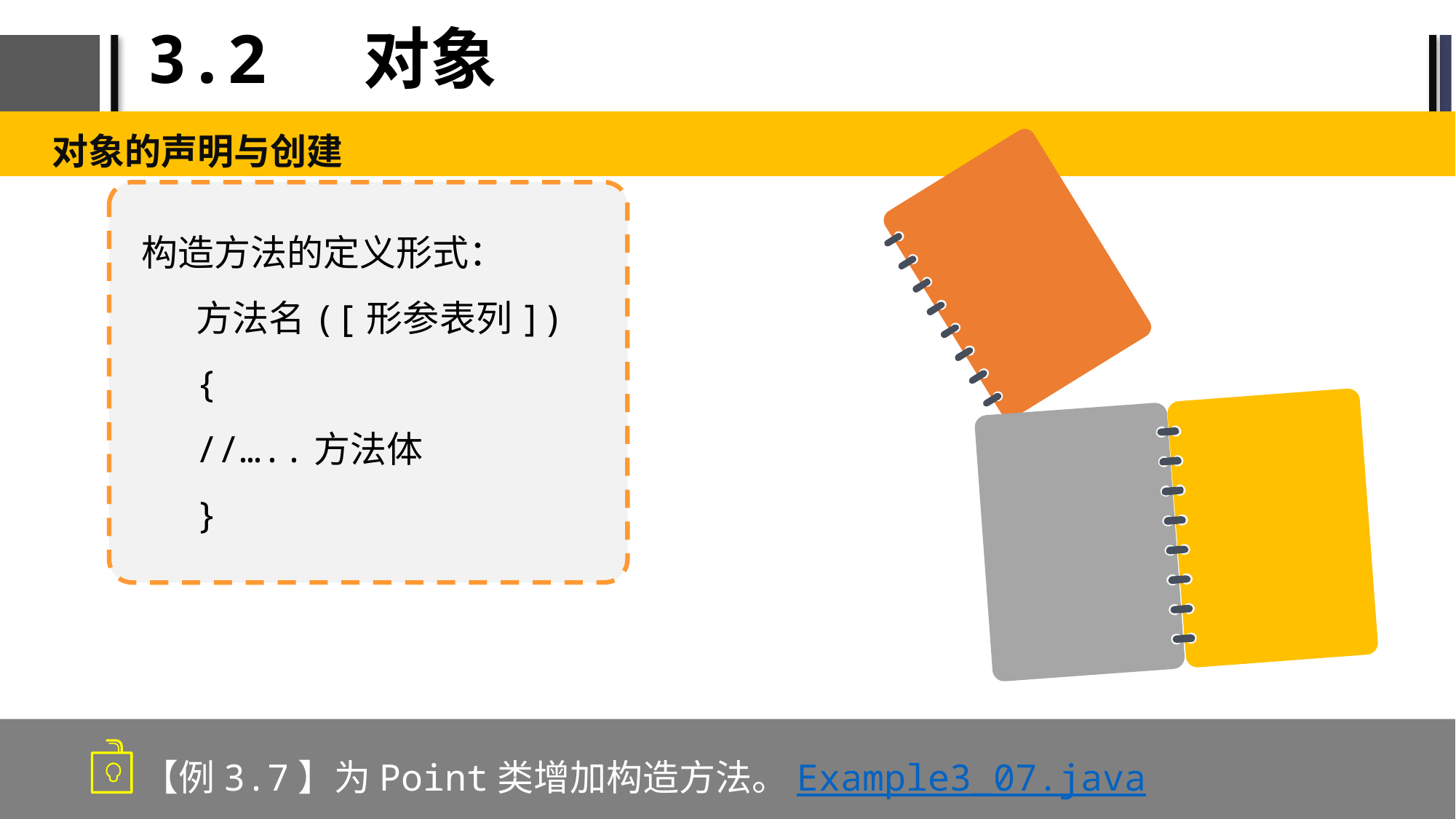

# 3.2  对象

对象的声明与创建

构造方法的定义形式：
方法名([形参表列])
{
//…..方法体
}

【例3.7】为Point类增加构造方法。Example3_07.java